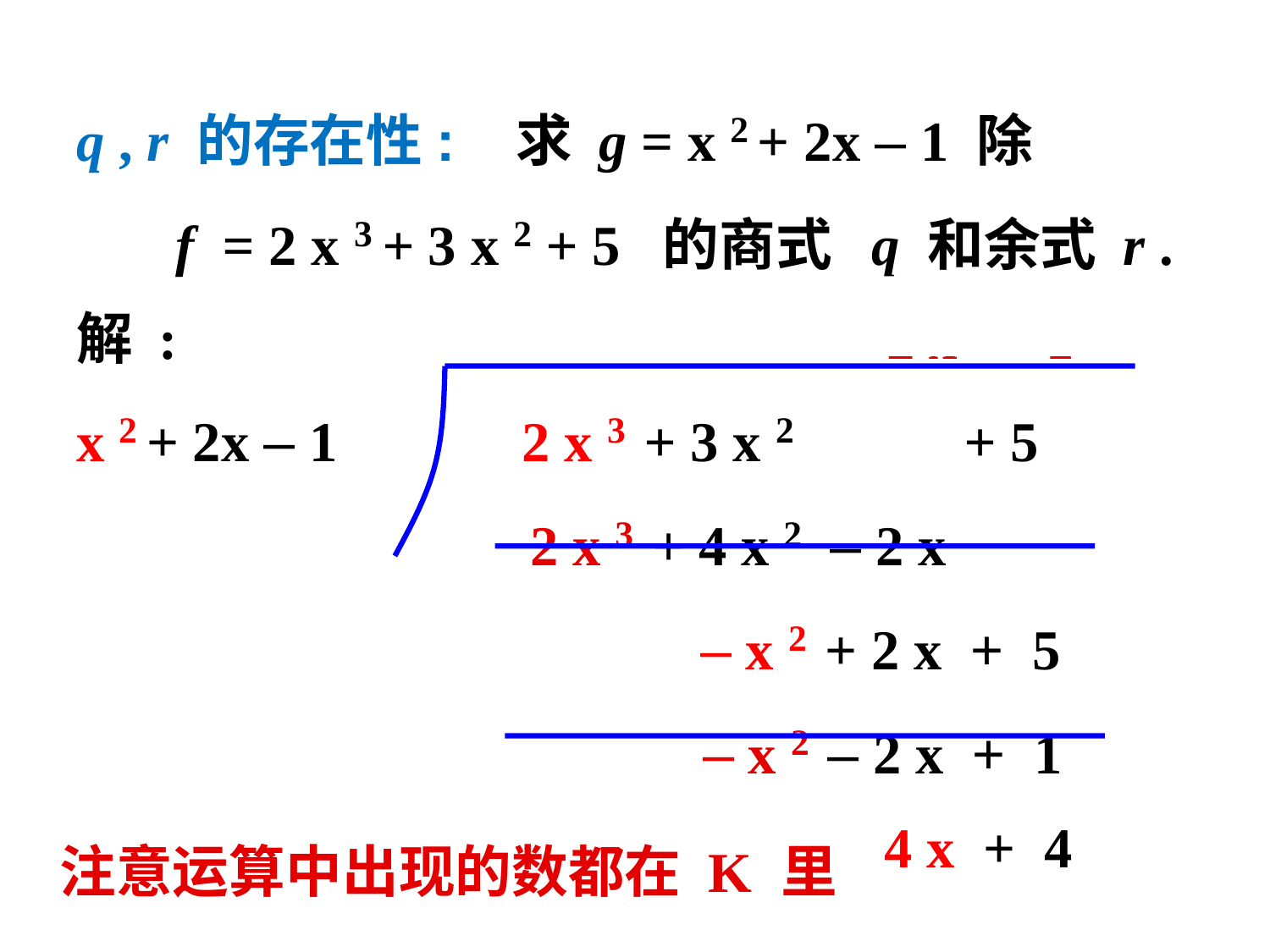

q , r 的存在性:   求 g = x 2 + 2x – 1 除
       f  = 2 x 3 + 3 x 2 + 5  的商式  q 和余式 r .
解 :                                                  2 x  –  1
x 2 + 2x – 1             2 x 3  + 3 x 2            + 5
                                2 x 3  + 4 x 2  – 2 x
                                            – x 2  + 2 x  +  5
                                        – x 2  – 2 x  +  1
                                                         4 x  +  4

注意运算中出现的数都在 K 里